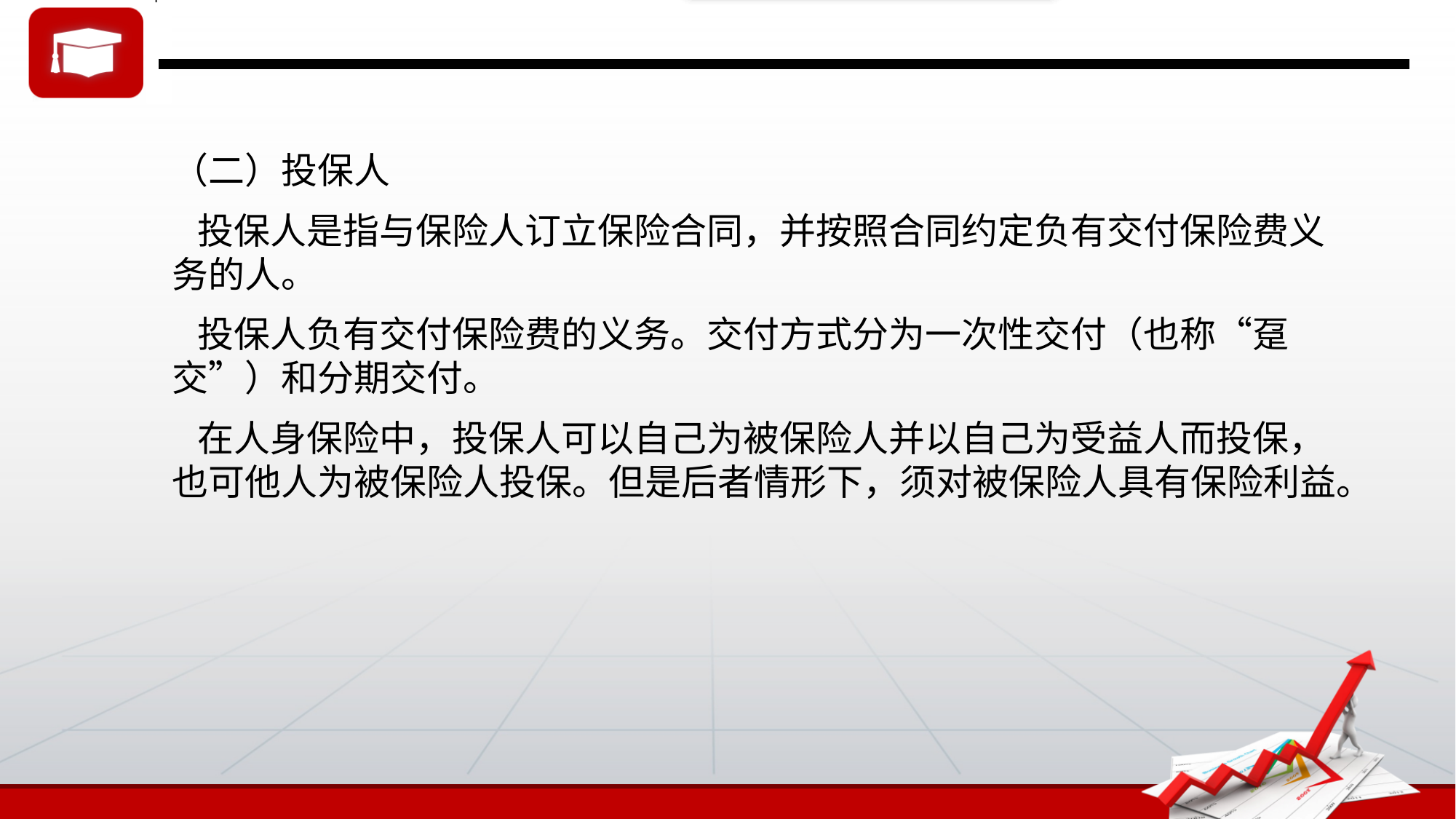

（二）投保人
  投保人是指与保险人订立保险合同，并按照合同约定负有交付保险费义务的人。
  投保人负有交付保险费的义务。交付方式分为一次性交付（也称“趸交”）和分期交付。
  在人身保险中，投保人可以自己为被保险人并以自己为受益人而投保，也可他人为被保险人投保。但是后者情形下，须对被保险人具有保险利益。